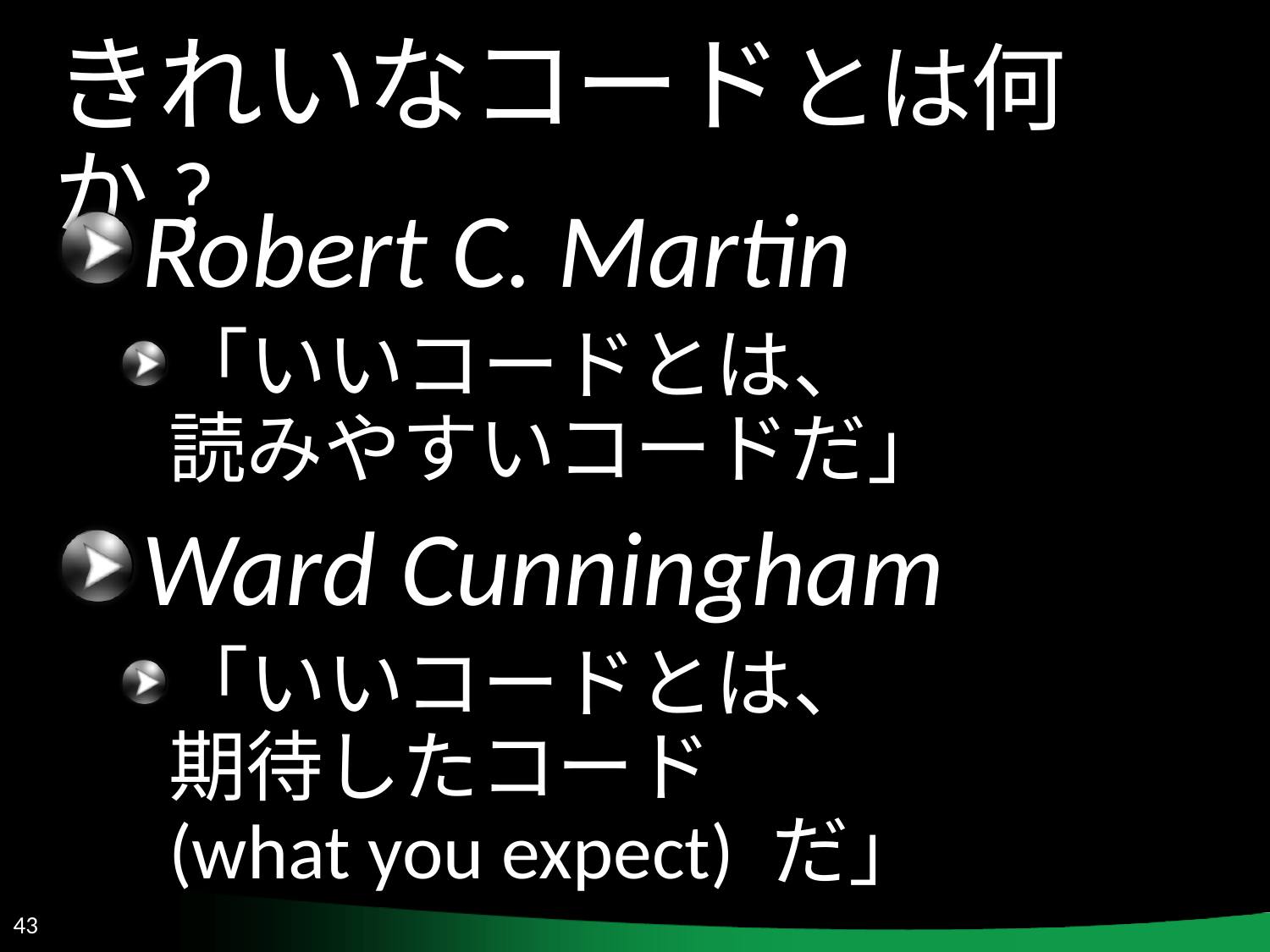

# きれいなコードとは何か?
Robert C. Martin
「いいコードとは、
読みやすいコードだ」
Ward Cunningham
「いいコードとは、
期待したコード
(what you expect) だ」